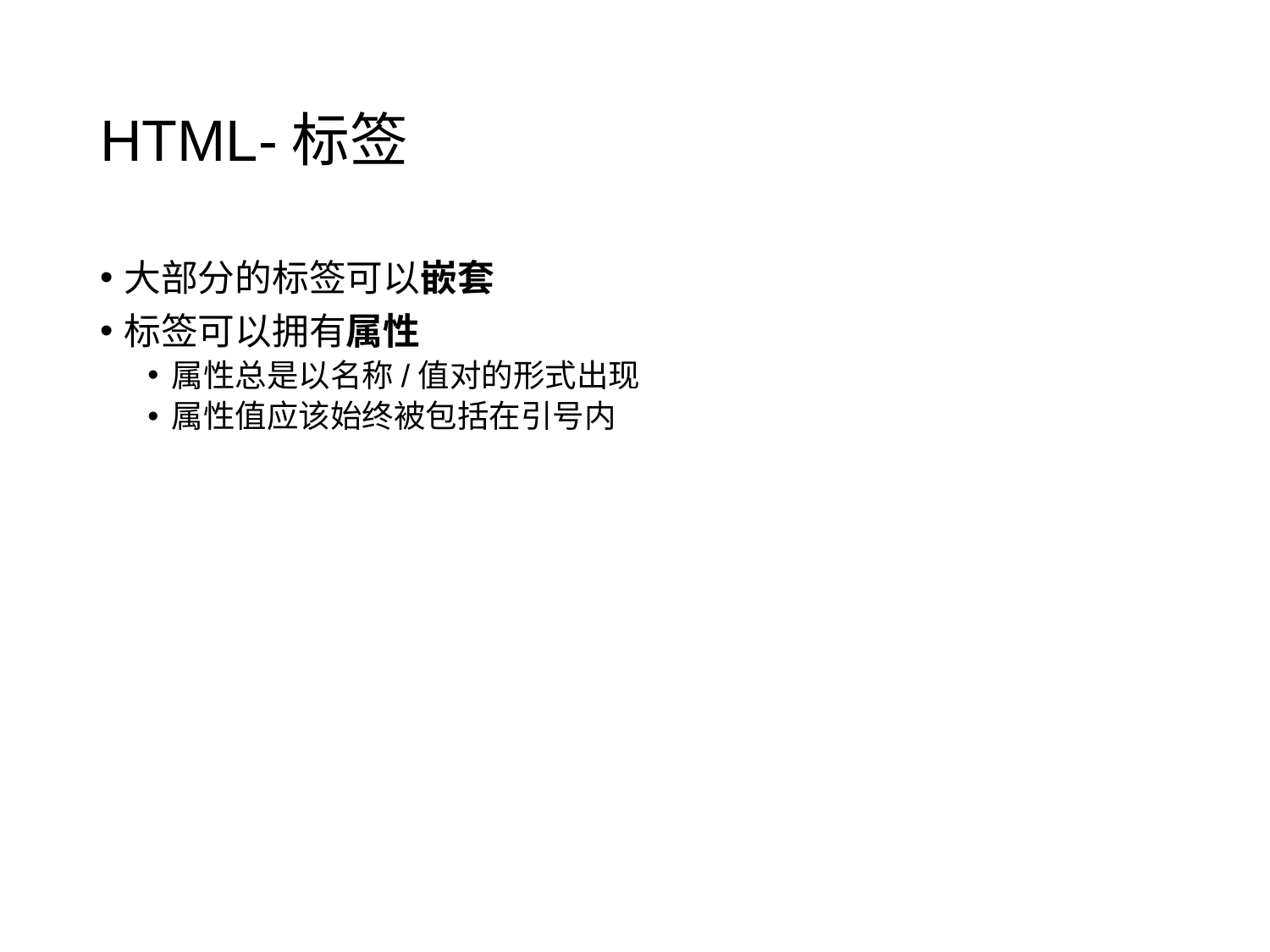

# HTML-标签
大部分的标签可以嵌套
标签可以拥有属性
属性总是以名称/值对的形式出现
属性值应该始终被包括在引号内